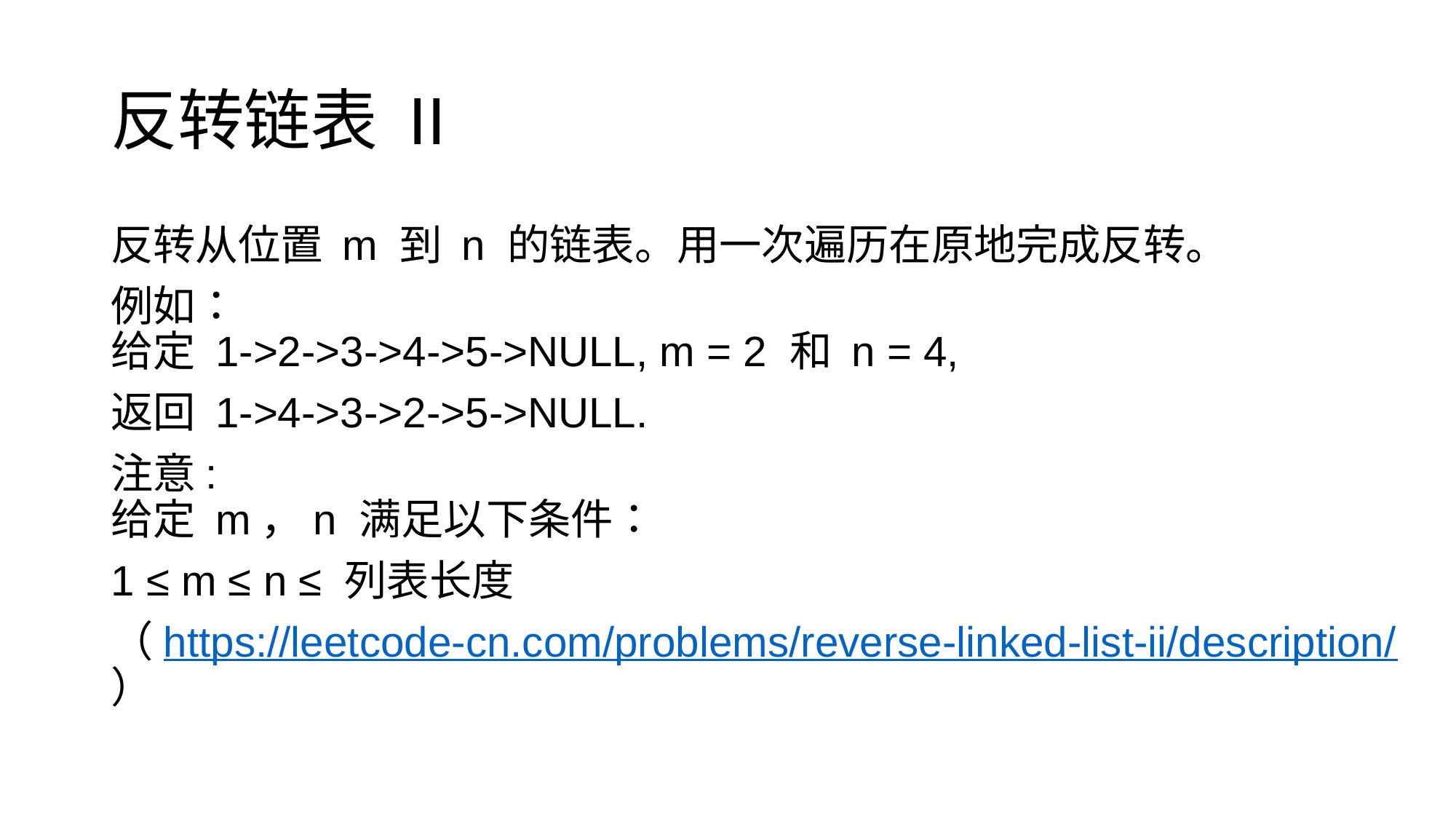

# 反转链表 II
反转从位置 m 到 n 的链表。用一次遍历在原地完成反转。
例如：
给定 1->2->3->4->5->NULL, m = 2 和 n = 4,
返回 1->4->3->2->5->NULL.
注意:
给定 m，n 满足以下条件：
1 ≤ m ≤ n ≤ 列表长度
（https://leetcode-cn.com/problems/reverse-linked-list-ii/description/）